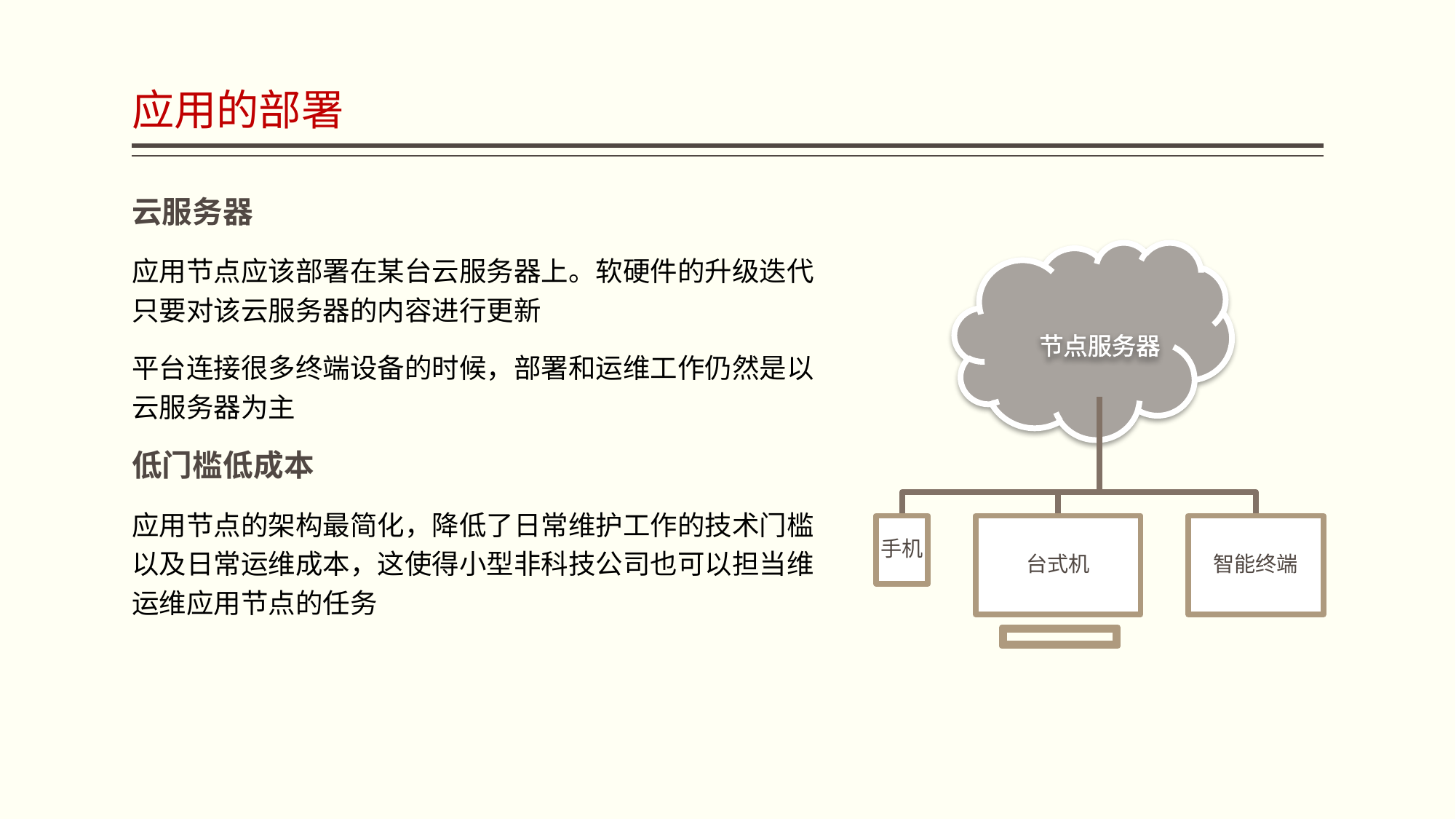

# 应用的部署
云服务器
应用节点应该部署在某台云服务器上。软硬件的升级迭代只要对该云服务器的内容进行更新
平台连接很多终端设备的时候，部署和运维工作仍然是以云服务器为主
低门槛低成本
应用节点的架构最简化，降低了日常维护工作的技术门槛以及日常运维成本，这使得小型非科技公司也可以担当维运维应用节点的任务
节点服务器
手机
台式机
智能终端